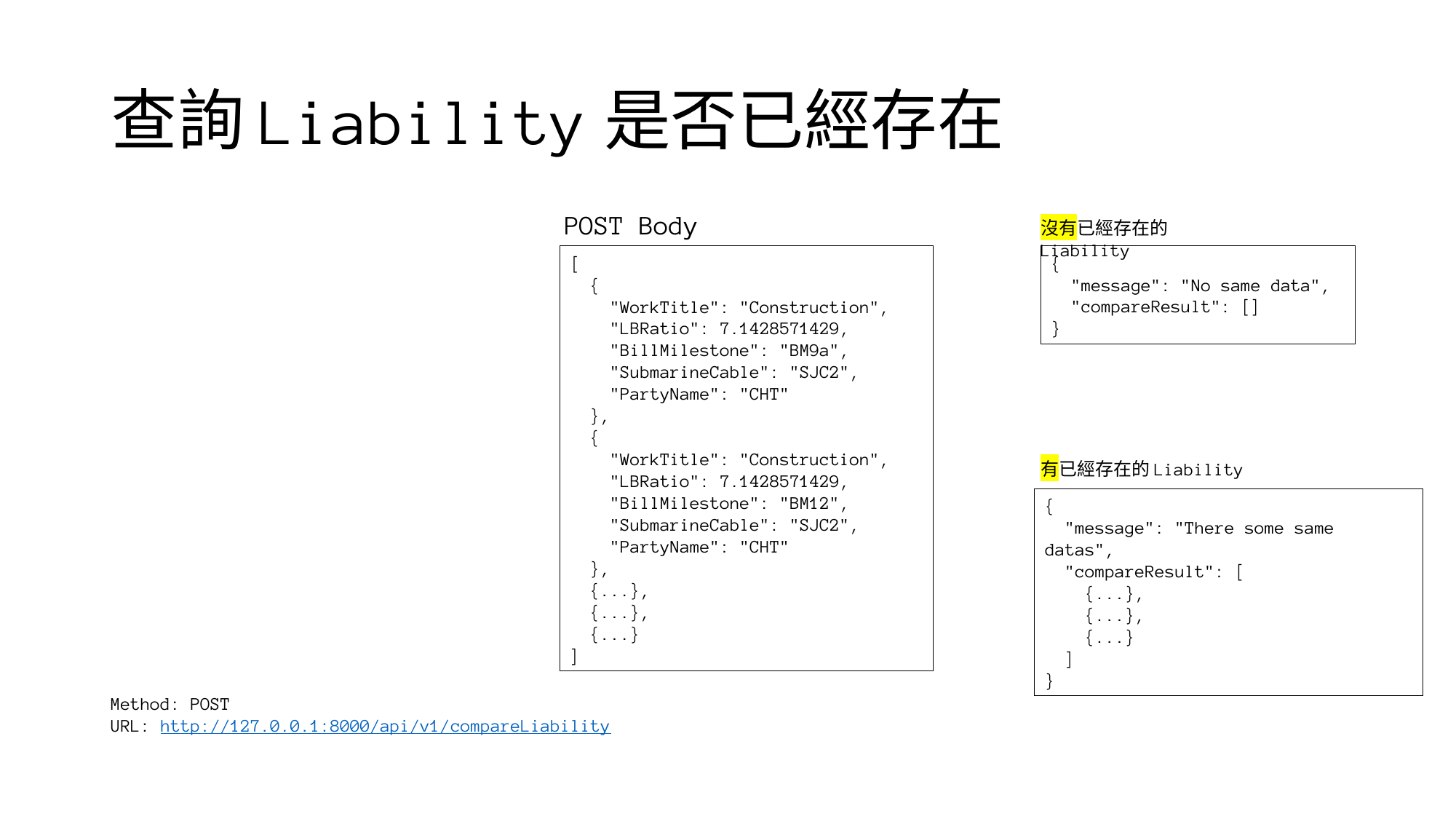

# 查詢Liability是否已經存在
POST Body
沒有已經存在的Liability
[
  {
    "WorkTitle": "Construction",
    "LBRatio": 7.1428571429,
    "BillMilestone": "BM9a",
    "SubmarineCable": "SJC2",
    "PartyName": "CHT"
  },
  {
    "WorkTitle": "Construction",
    "LBRatio": 7.1428571429,
    "BillMilestone": "BM12",
    "SubmarineCable": "SJC2",
    "PartyName": "CHT"
  },
  {...},
  {...},
  {...}
]
{
  "message": "No same data",
  "compareResult": []
}
有已經存在的Liability
{
  "message": "There some same datas",
  "compareResult": [
    {...},
    {...},
    {...}
  ]
}
Method: POST
URL: http://127.0.0.1:8000/api/v1/compareLiability